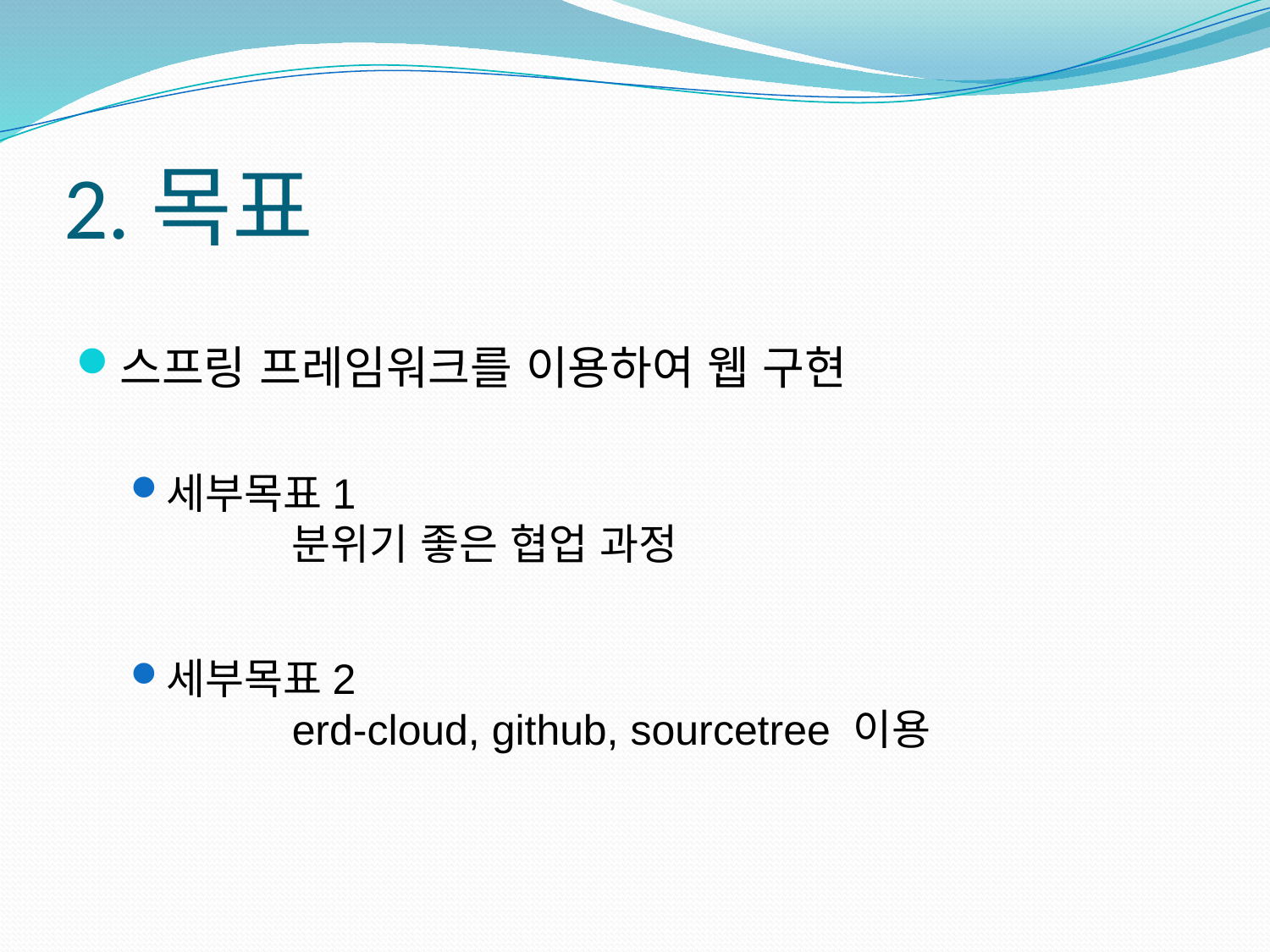

# 2.목표

스프링 프레임워크를 이용하여 웹 구현

세부목표1
	분위기 좋은 협업 과정

세부목표2
	erd-cloud, github, sourcetree 이용